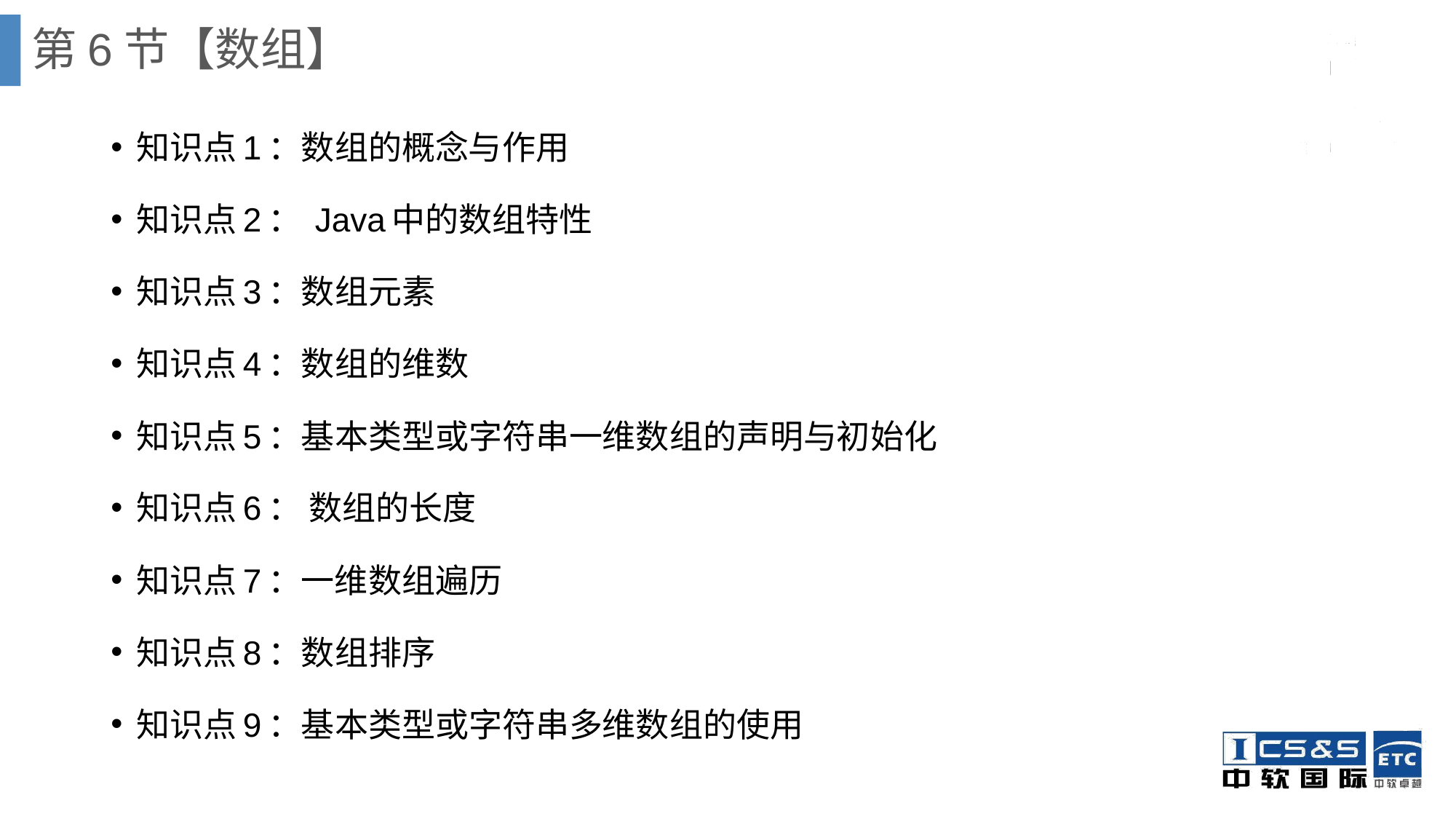

# 第6节【数组】
知识点1：数组的概念与作用
知识点2： Java中的数组特性
知识点3：数组元素
知识点4：数组的维数
知识点5：基本类型或字符串一维数组的声明与初始化
知识点6： 数组的长度
知识点7：一维数组遍历
知识点8：数组排序
知识点9：基本类型或字符串多维数组的使用